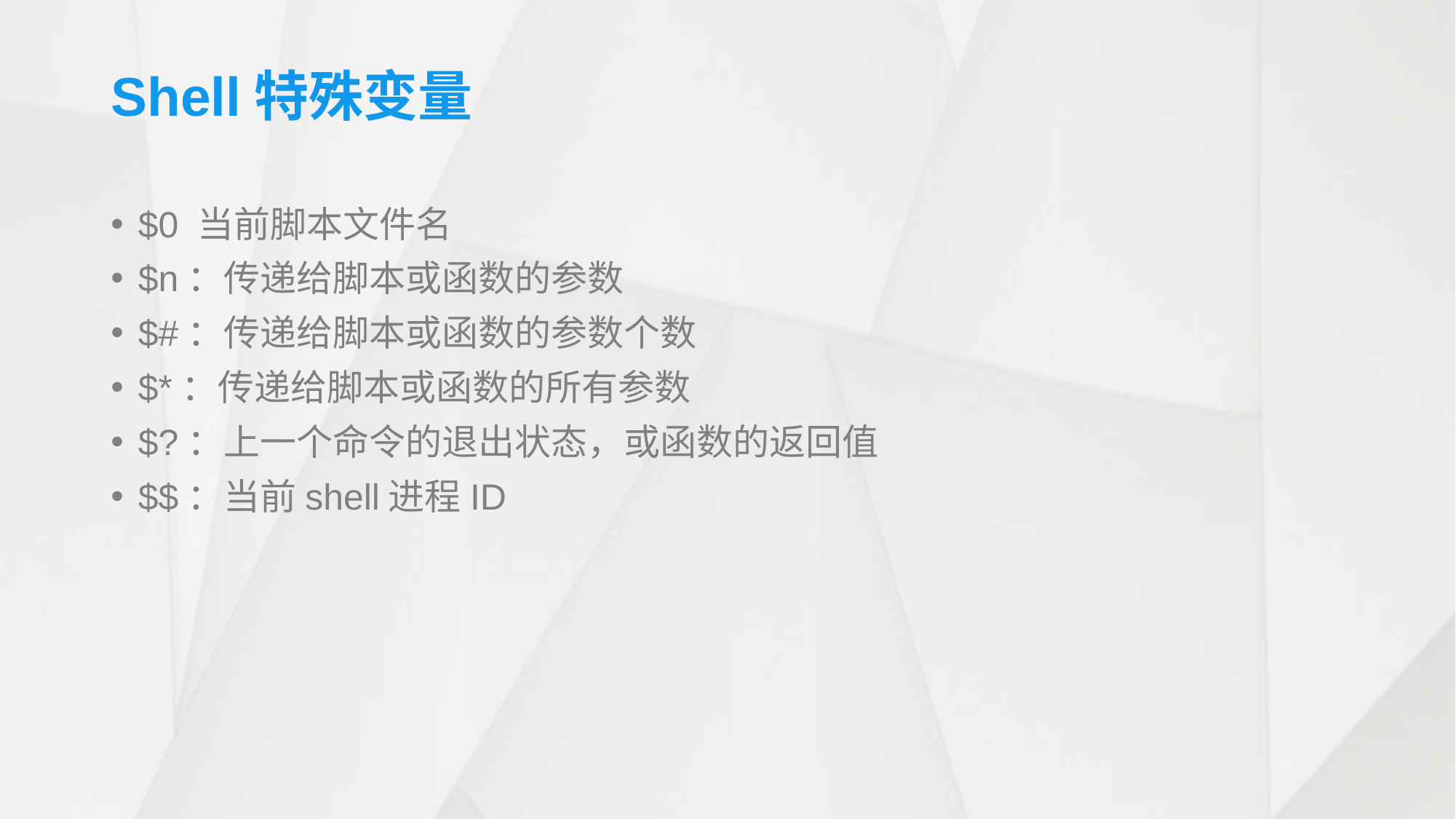

# Shell特殊变量
$0 当前脚本文件名
$n：传递给脚本或函数的参数
$#：传递给脚本或函数的参数个数
$*：传递给脚本或函数的所有参数
$?：上一个命令的退出状态，或函数的返回值
$$：当前shell进程ID